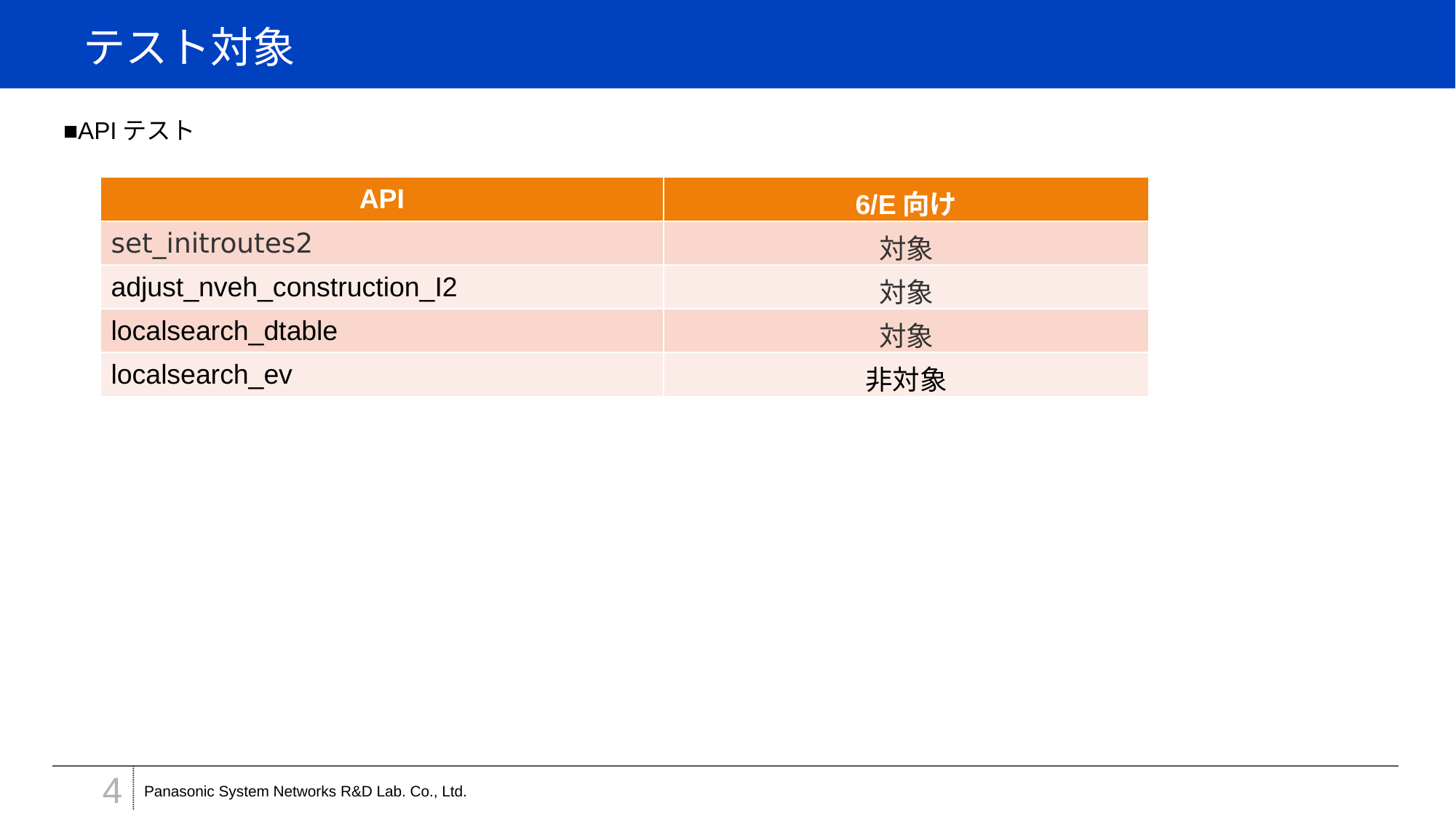

# テスト対象
■APIテスト
| API | 6/E向け |
| --- | --- |
| set\_initroutes2 | 対象 |
| adjust\_nveh\_construction\_I2 | 対象 |
| localsearch\_dtable | 対象 |
| localsearch\_ev | 非対象 |
4